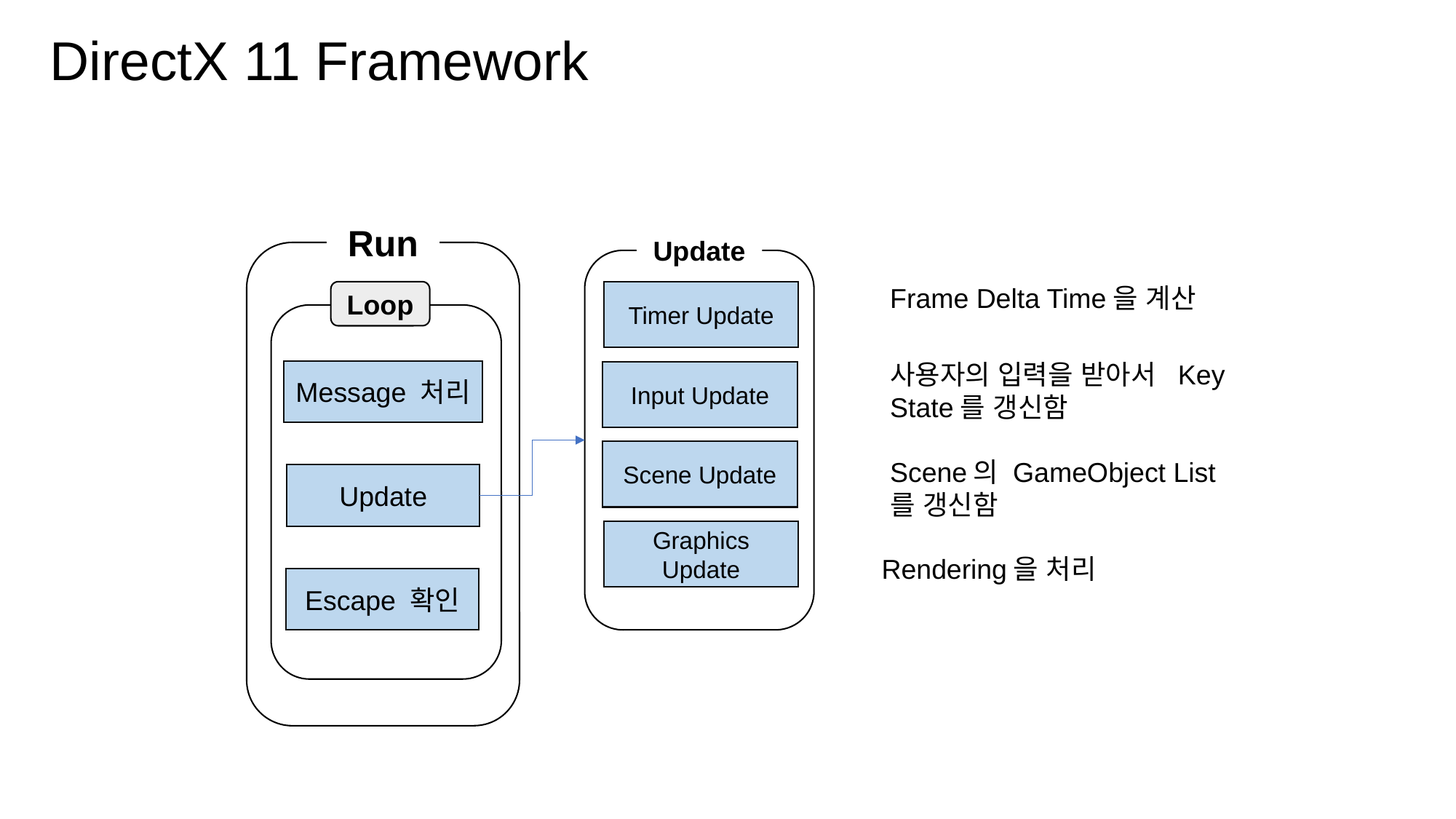

# DirectX 11 Framework
Run
Update

Frame Delta Time을 계산
Loop
Timer Update

사용자의 입력을 받아서  Key State를 갱신함
Message 처리
Input Update
Scene Update
Scene의 GameObject List를 갱신함
Update
Graphics Update
Rendering을 처리
Escape 확인